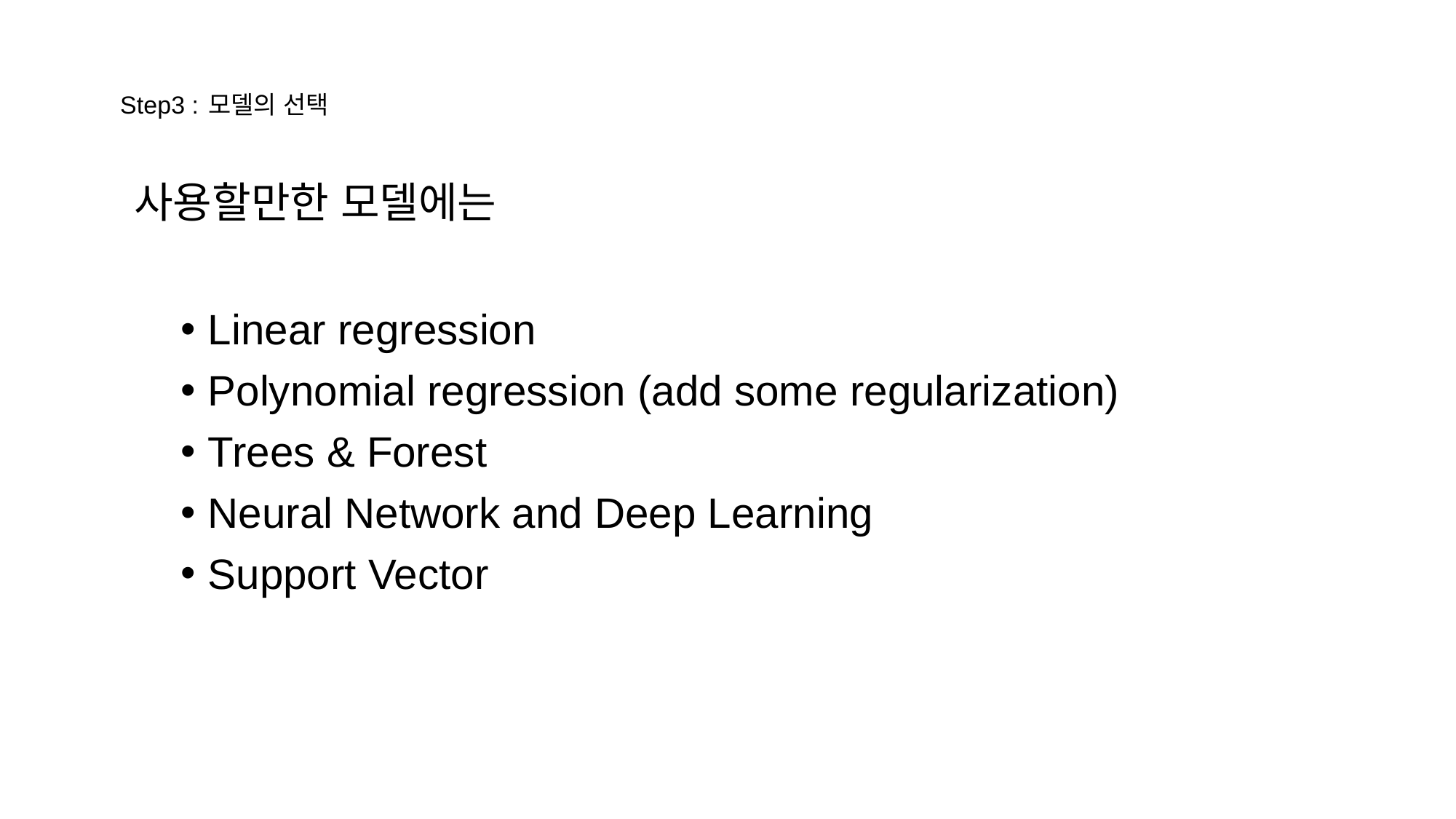

# Step3 : 모델의 선택
사용할만한 모델에는
Linear regression
Polynomial regression (add some regularization)
Trees & Forest
Neural Network and Deep Learning
Support Vector